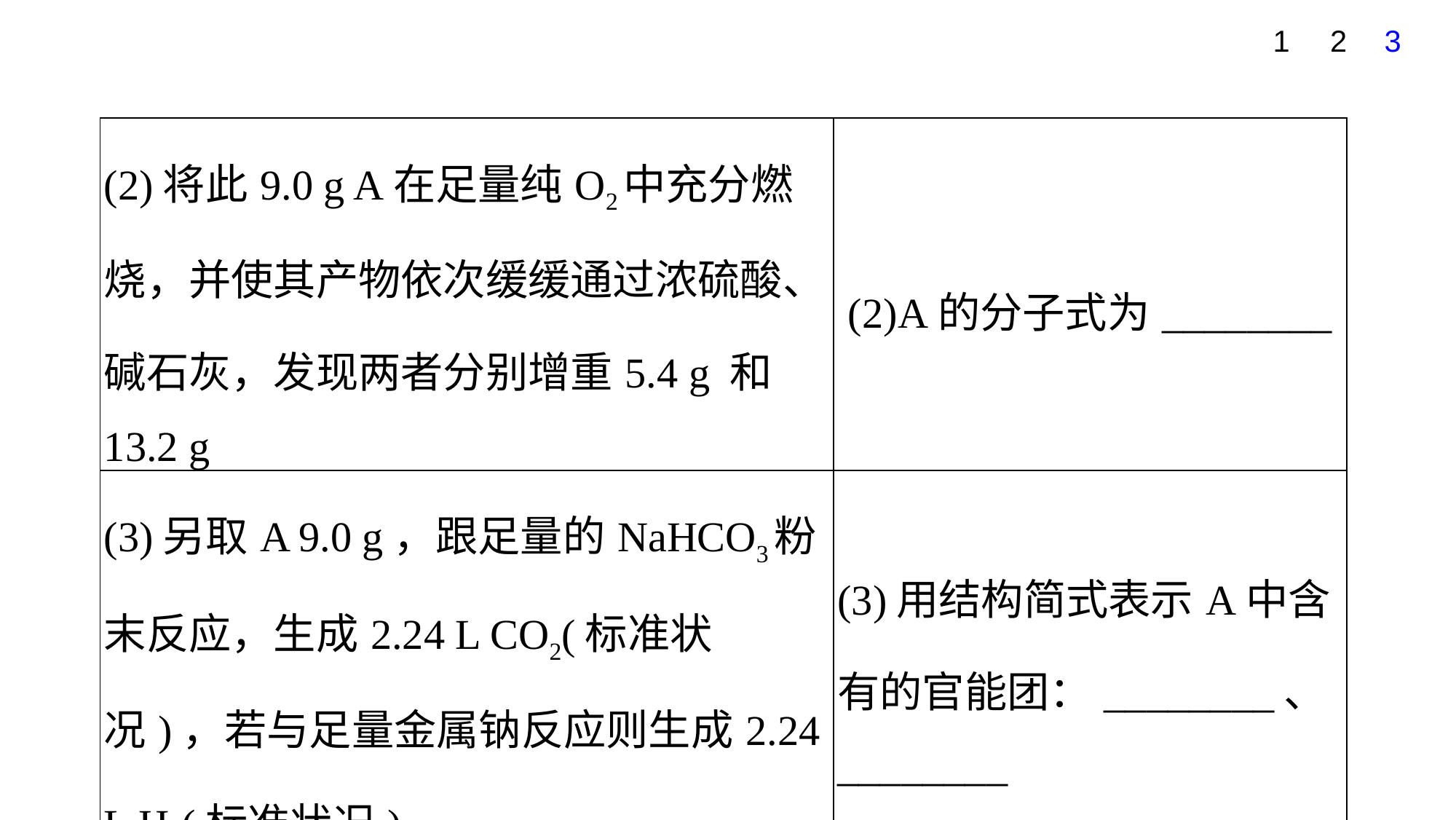

1
2
3
| (2)将此9.0 g A在足量纯O2中充分燃烧，并使其产物依次缓缓通过浓硫酸、碱石灰，发现两者分别增重5.4 g 和13.2 g | (2)A的分子式为\_\_\_\_\_\_\_\_ |
| --- | --- |
| (3)另取A 9.0 g，跟足量的NaHCO3粉末反应，生成2.24 L CO2(标准状况)，若与足量金属钠反应则生成2.24 L H2(标准状况) | (3)用结构简式表示A中含有的官能团：\_\_\_\_\_\_\_\_、\_\_\_\_\_\_\_\_ |